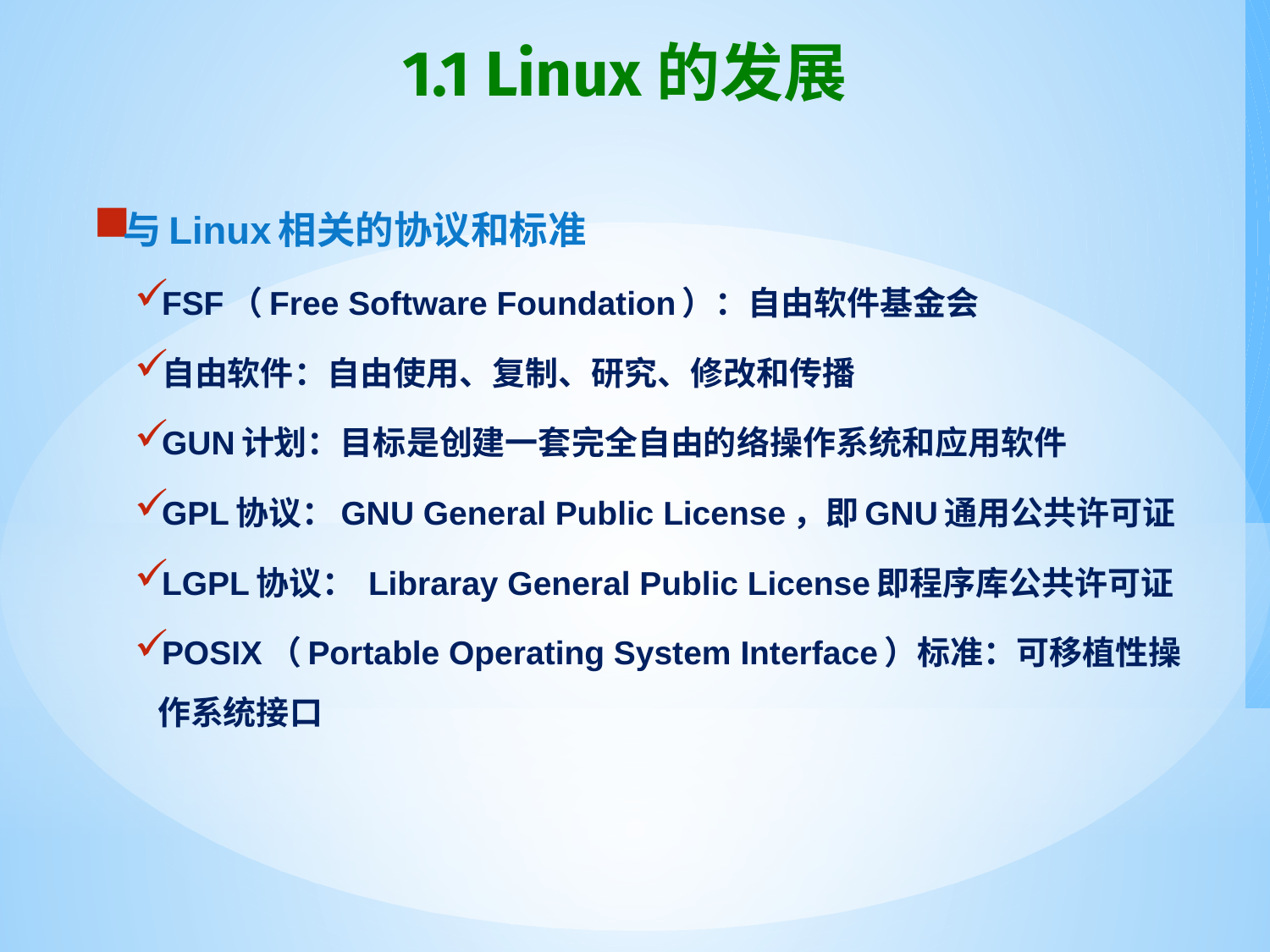

# 1.1 Linux的发展
与Linux相关的协议和标准
FSF（Free Software Foundation）：自由软件基金会
自由软件：自由使用、复制、研究、修改和传播
GUN计划：目标是创建一套完全自由的络操作系统和应用软件
GPL协议：GNU General Public License，即GNU通用公共许可证
LGPL协议： Libraray General Public License即程序库公共许可证
POSIX（Portable Operating System Interface）标准：可移植性操作系统接口